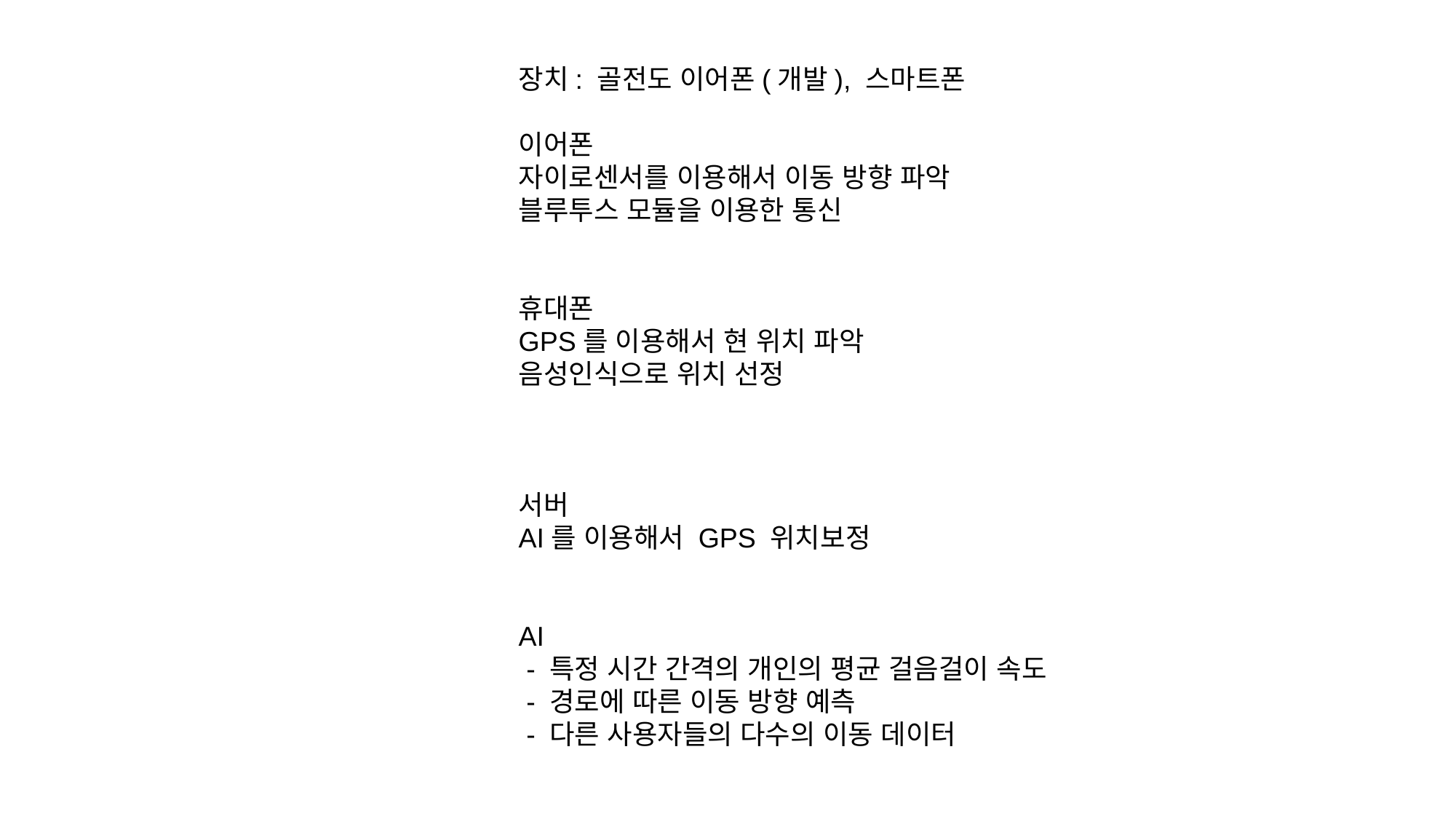

장치: 골전도 이어폰(개발), 스마트폰

이어폰
자이로센서를 이용해서 이동 방향 파악
블루투스 모듈을 이용한 통신

휴대폰
GPS를 이용해서 현 위치 파악
음성인식으로 위치 선정

서버
AI를 이용해서 GPS 위치보정

AI
 - 특정 시간 간격의 개인의 평균 걸음걸이 속도
 - 경로에 따른 이동 방향 예측
 - 다른 사용자들의 다수의 이동 데이터